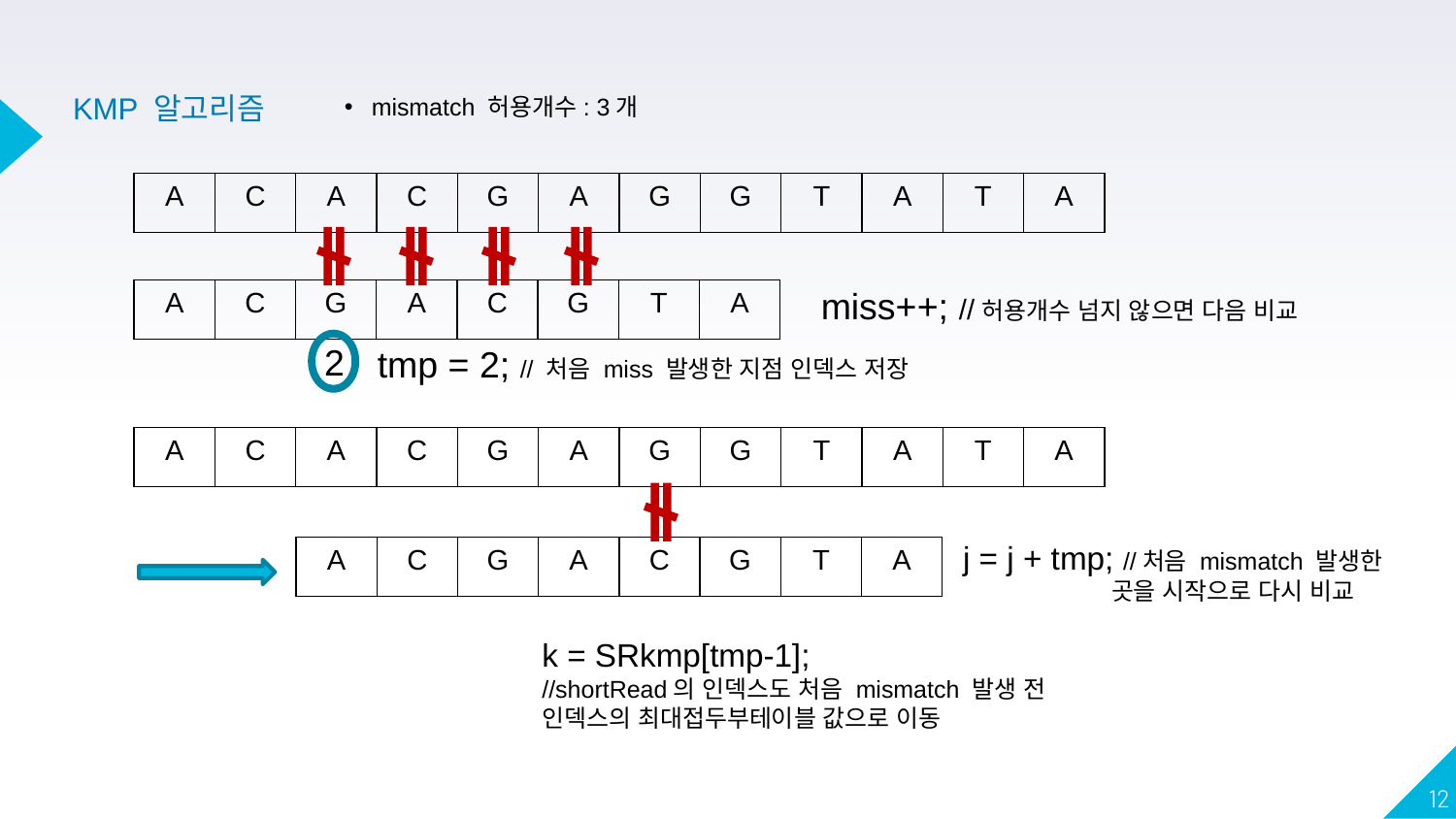

mismatch 허용개수: 3개
# KMP 알고리즘
| A | C | A | C | G | A | G | G | T | A | T | A |
| --- | --- | --- | --- | --- | --- | --- | --- | --- | --- | --- | --- |

miss++; //허용개수 넘지 않으면 다음 비교
| A | C | G | A | C | G | T | A |
| --- | --- | --- | --- | --- | --- | --- | --- |

2
tmp = 2; // 처음 miss 발생한 지점 인덱스 저장
| A | C | A | C | G | A | G | G | T | A | T | A |
| --- | --- | --- | --- | --- | --- | --- | --- | --- | --- | --- | --- |

j = j + tmp; //처음 mismatch 발생한
                     곳을 시작으로 다시 비교
| A | C | G | A | C | G | T | A |
| --- | --- | --- | --- | --- | --- | --- | --- |

k = SRkmp[tmp-1];
//shortRead의 인덱스도 처음 mismatch 발생 전 인덱스의 최대접두부테이블 값으로 이동
12